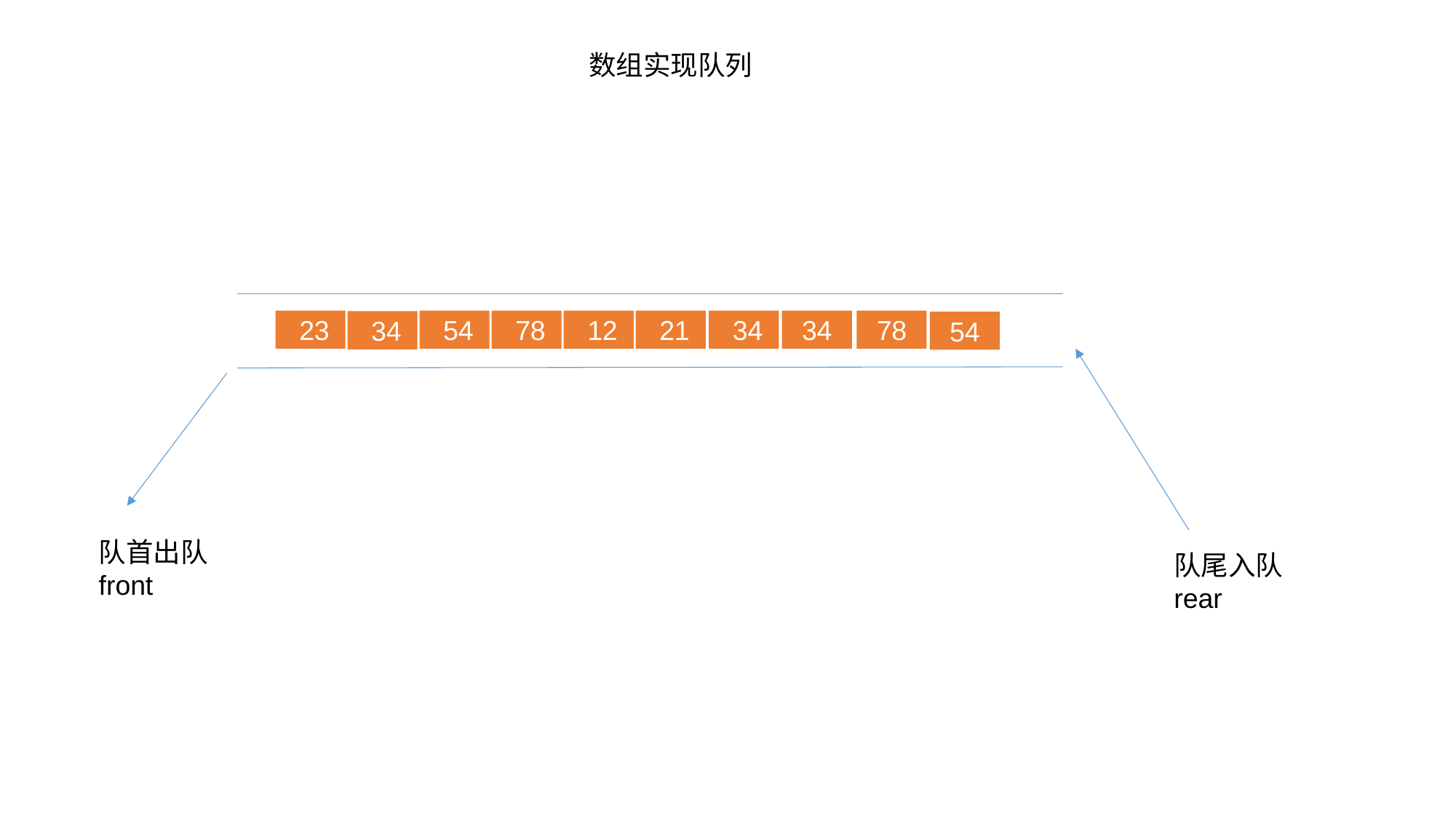

数组实现队列
78
 21
 34
34
 12
 78
 23
 54
 34
54
队首出队
front
队尾入队
rear